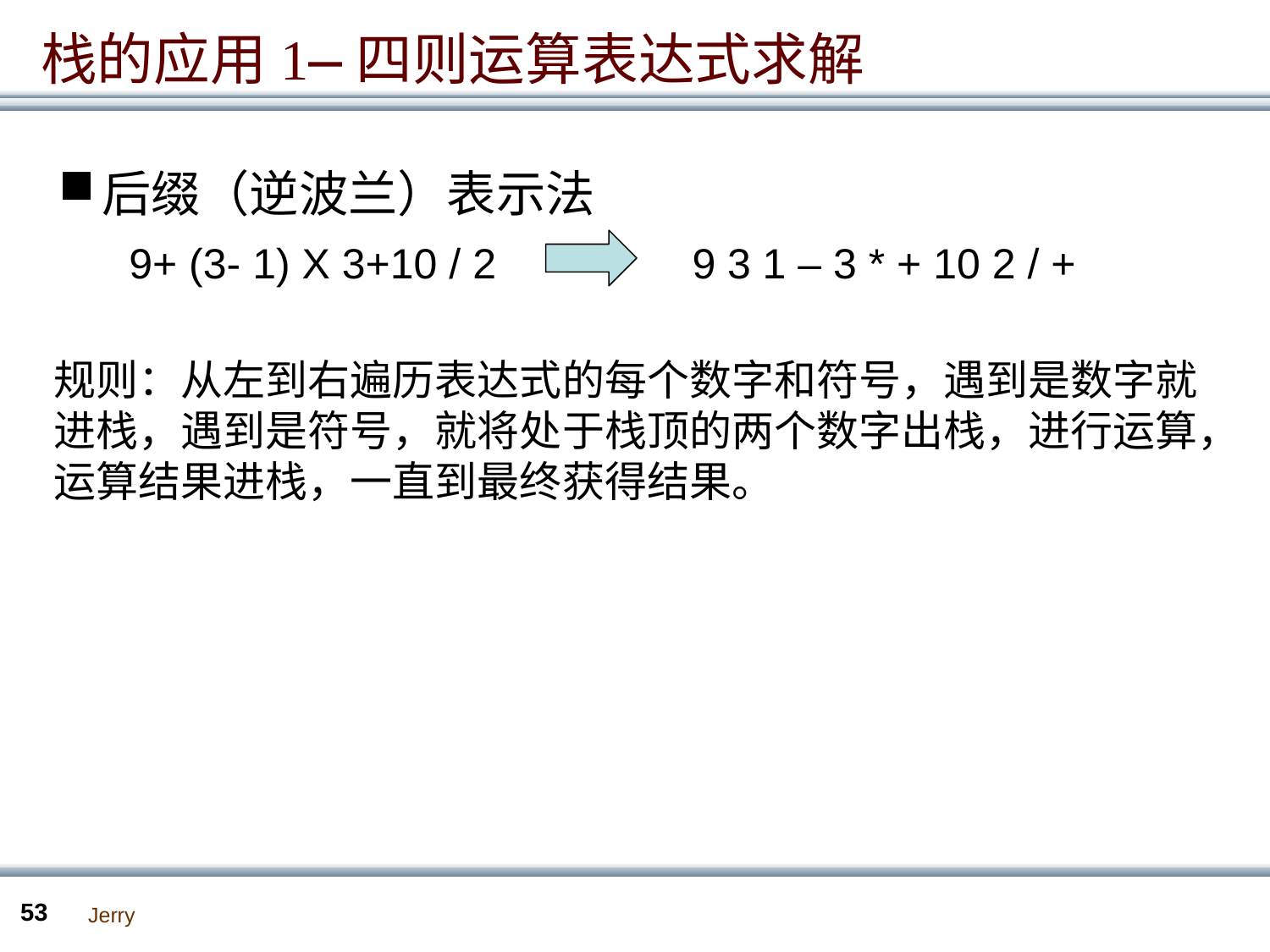

栈的应用1—四则运算表达式求解
后缀（逆波兰）表示法
9+ (3- 1) X 3+10 / 2

9 3 1 – 3 * + 10 2 / +
规则：从左到右遍历表达式的每个数字和符号，遇到是数字就进栈，遇到是符号，就将处于栈顶的两个数字出栈，进行运算，运算结果进栈，一直到最终获得结果。